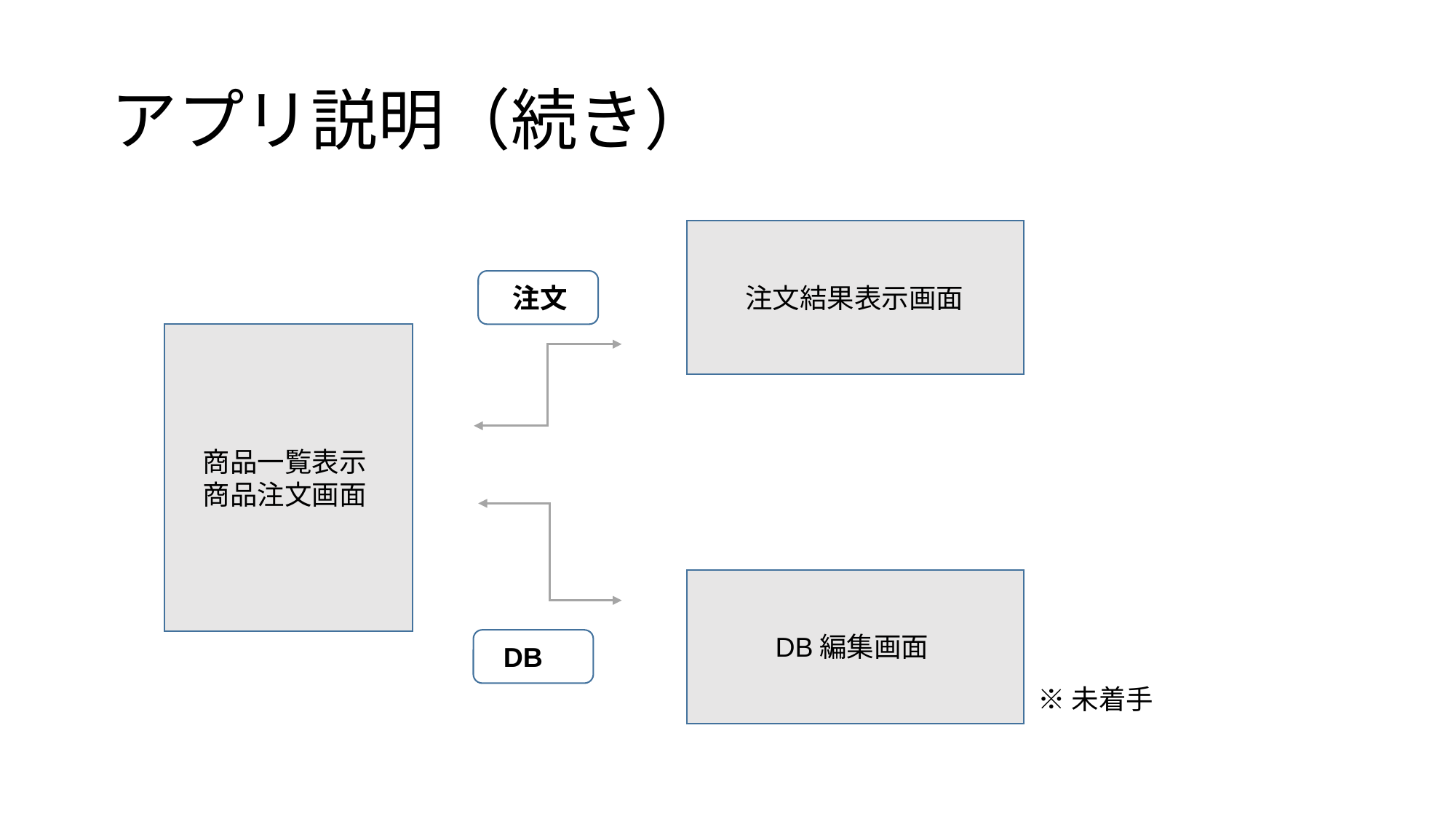

# アプリ説明（続き）

注文結果表示画面

注文

商品一覧表示
商品注文画面

DB編集画面

DB
※未着手